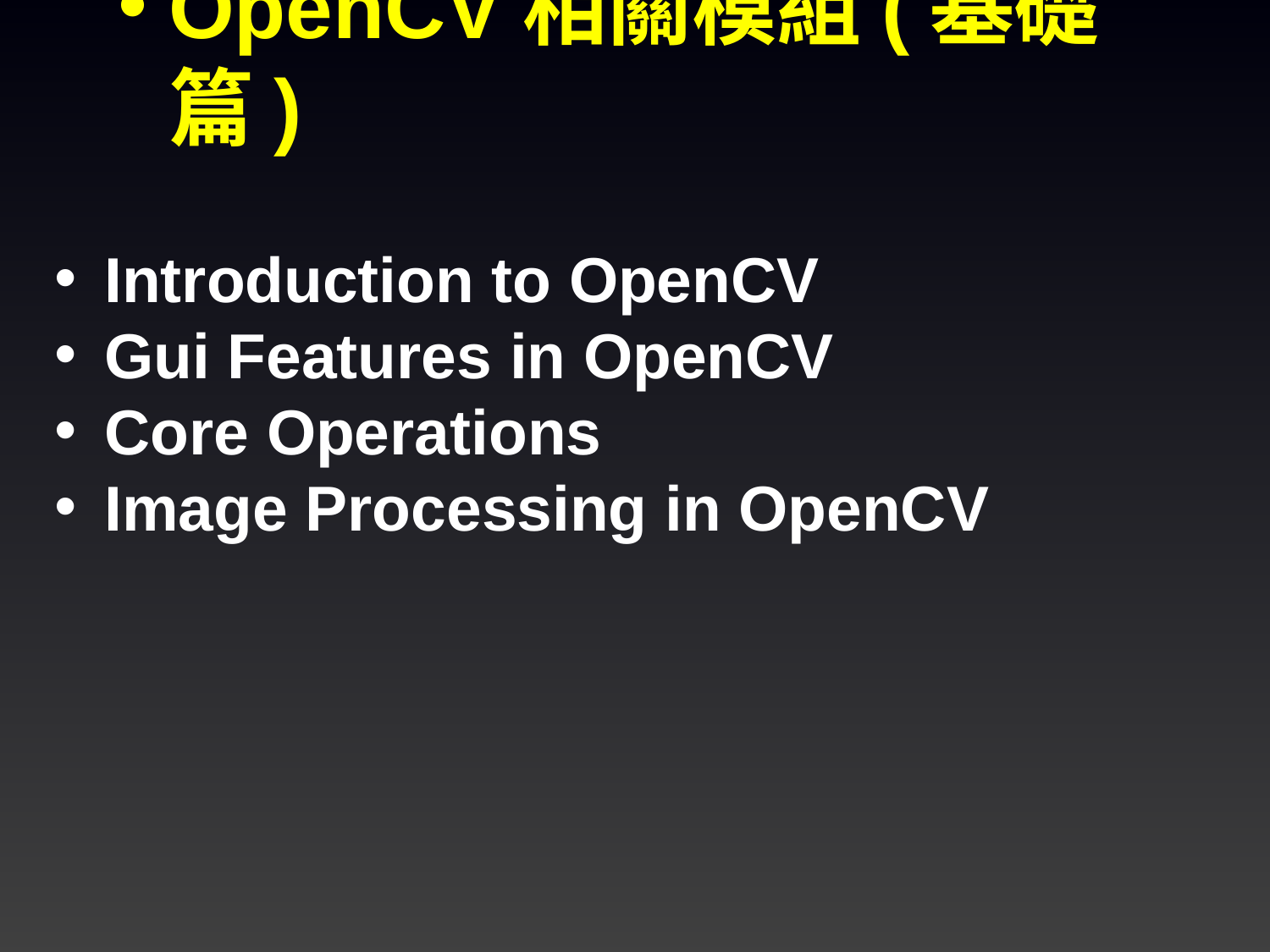

OpenCV相關模組(基礎篇)
Introduction to OpenCV
Gui Features in OpenCV
Core Operations
Image Processing in OpenCV